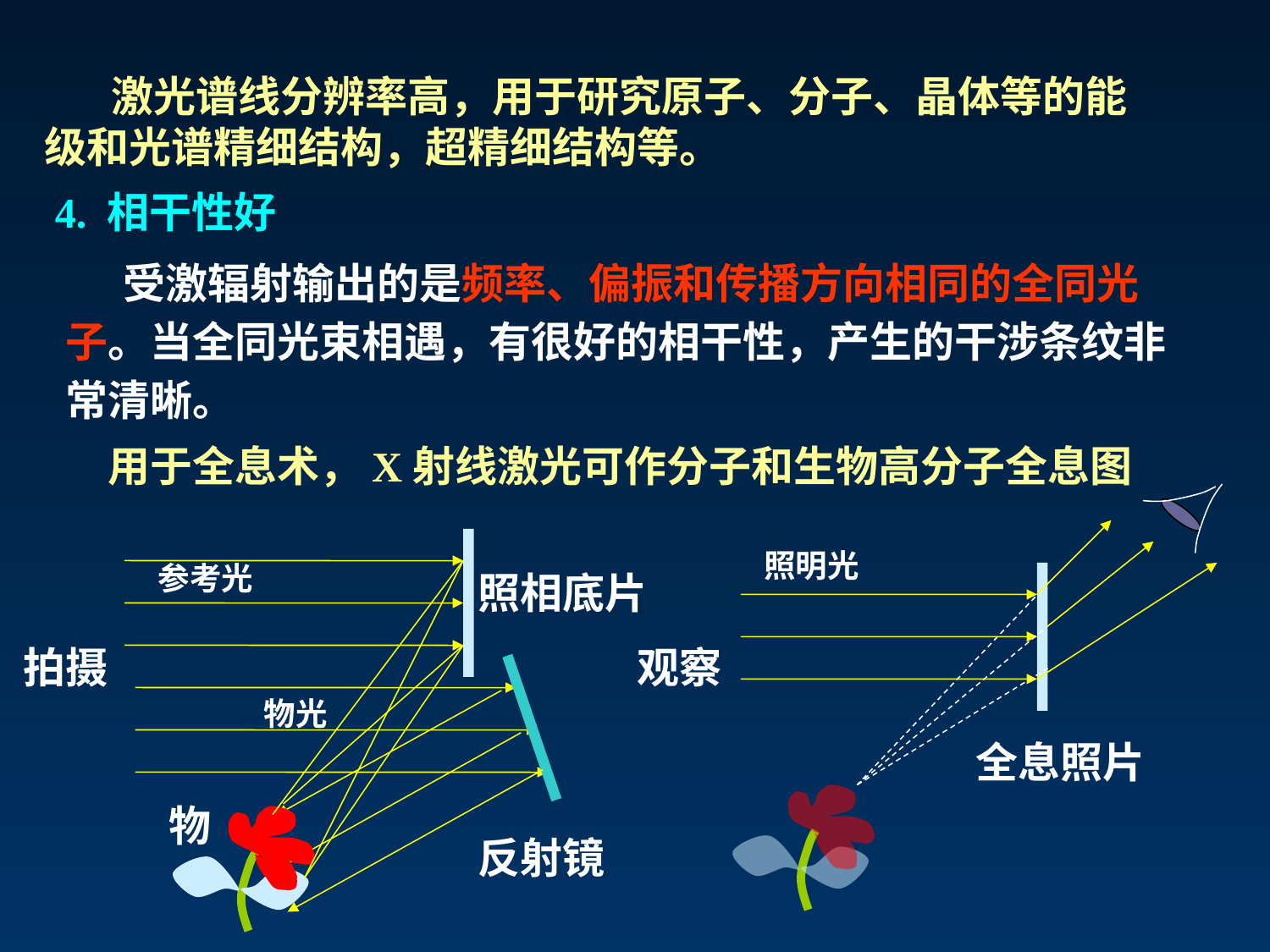

激光谱线分辨率高，用于研究原子、分子、晶体等的能级和光谱精细结构，超精细结构等。
4. 相干性好
     受激辐射输出的是频率、偏振和传播方向相同的全同光子。当全同光束相遇，有很好的相干性，产生的干涉条纹非常清晰。
用于全息术，X射线激光可作分子和生物高分子全息图

照明光

参考光

照相底片

拍摄
观察

物光
全息照片

物

反射镜